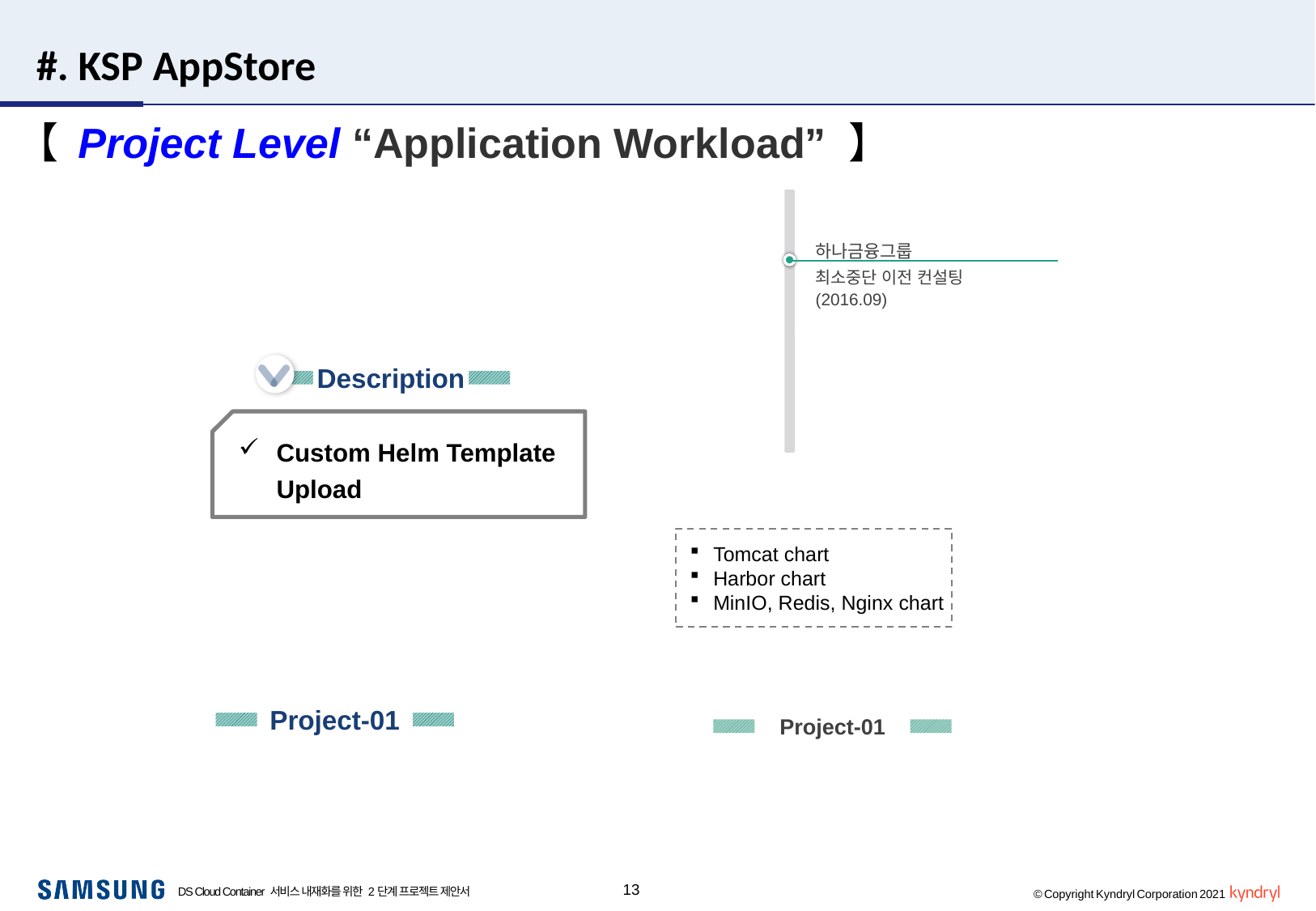

# #. KSP AppStore
【 Project Level “Application Workload” 】

하나금융그룹
최소중단 이전 컨설팅
(2016.09)

Description

Custom Helm Template Upload
Tomcat chart
Harbor chart
MinIO, Redis, Nginx chart
Project-01

Project-01